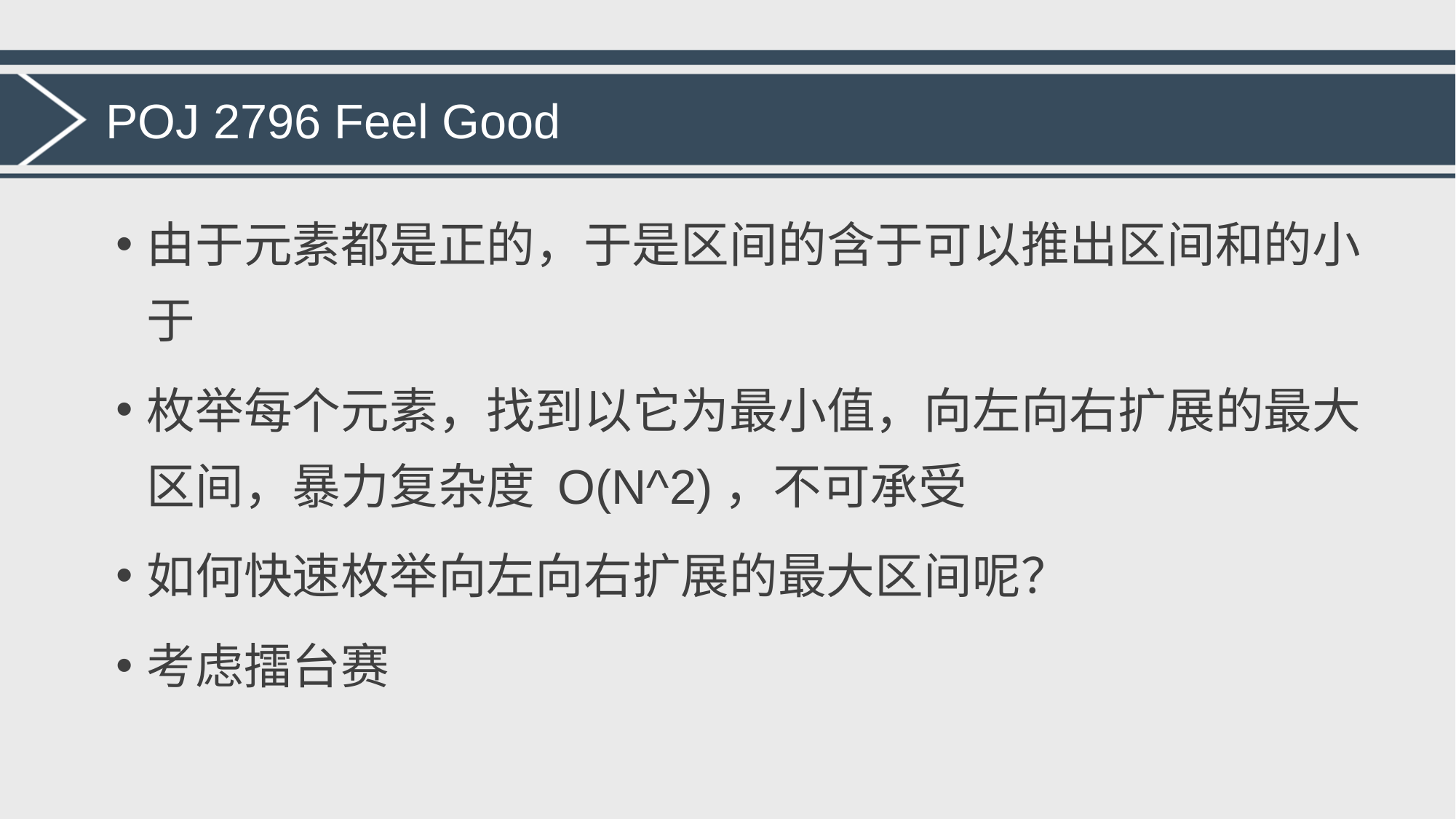

# POJ 2796 Feel Good
由于元素都是正的，于是区间的含于可以推出区间和的小于
枚举每个元素，找到以它为最小值，向左向右扩展的最大区间，暴力复杂度 O(N^2)，不可承受
如何快速枚举向左向右扩展的最大区间呢？
考虑擂台赛